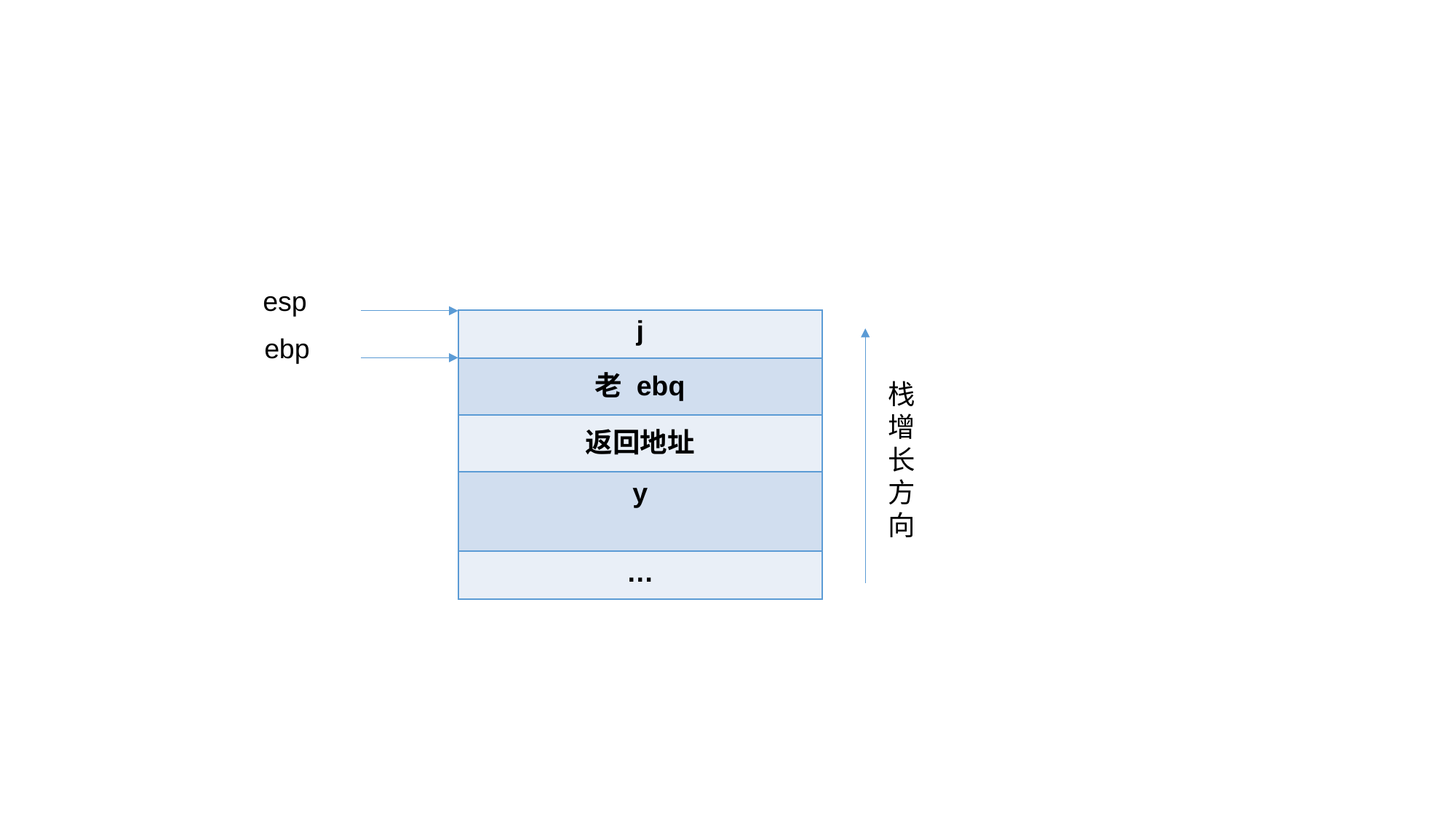

esp
| j |
| --- |
| 老 ebq |
| 返回地址 |
| y |
| … |
ebp
栈
增
长
方
向